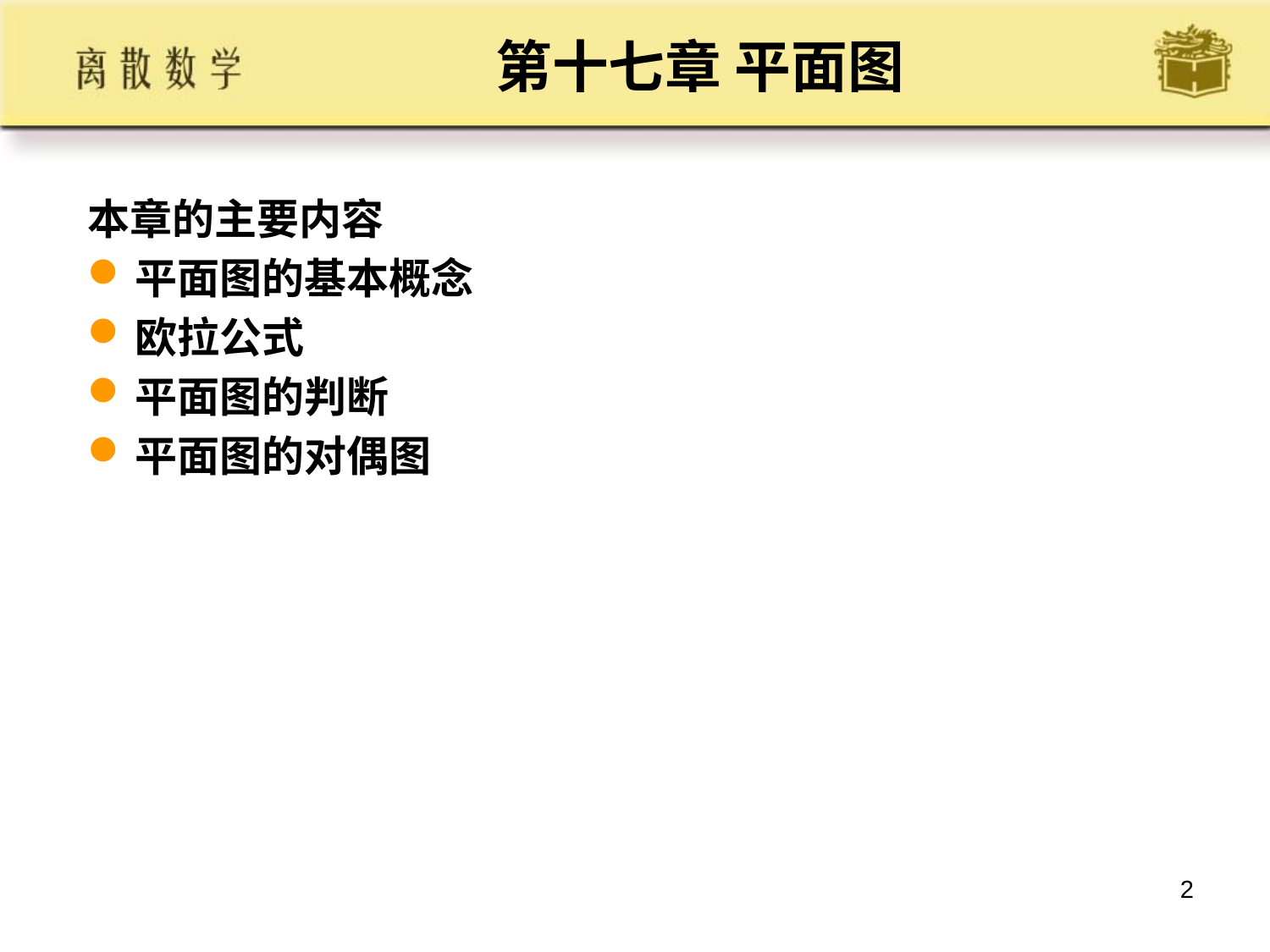

# 第十七章 平面图
本章的主要内容
平面图的基本概念
欧拉公式
平面图的判断
平面图的对偶图
2